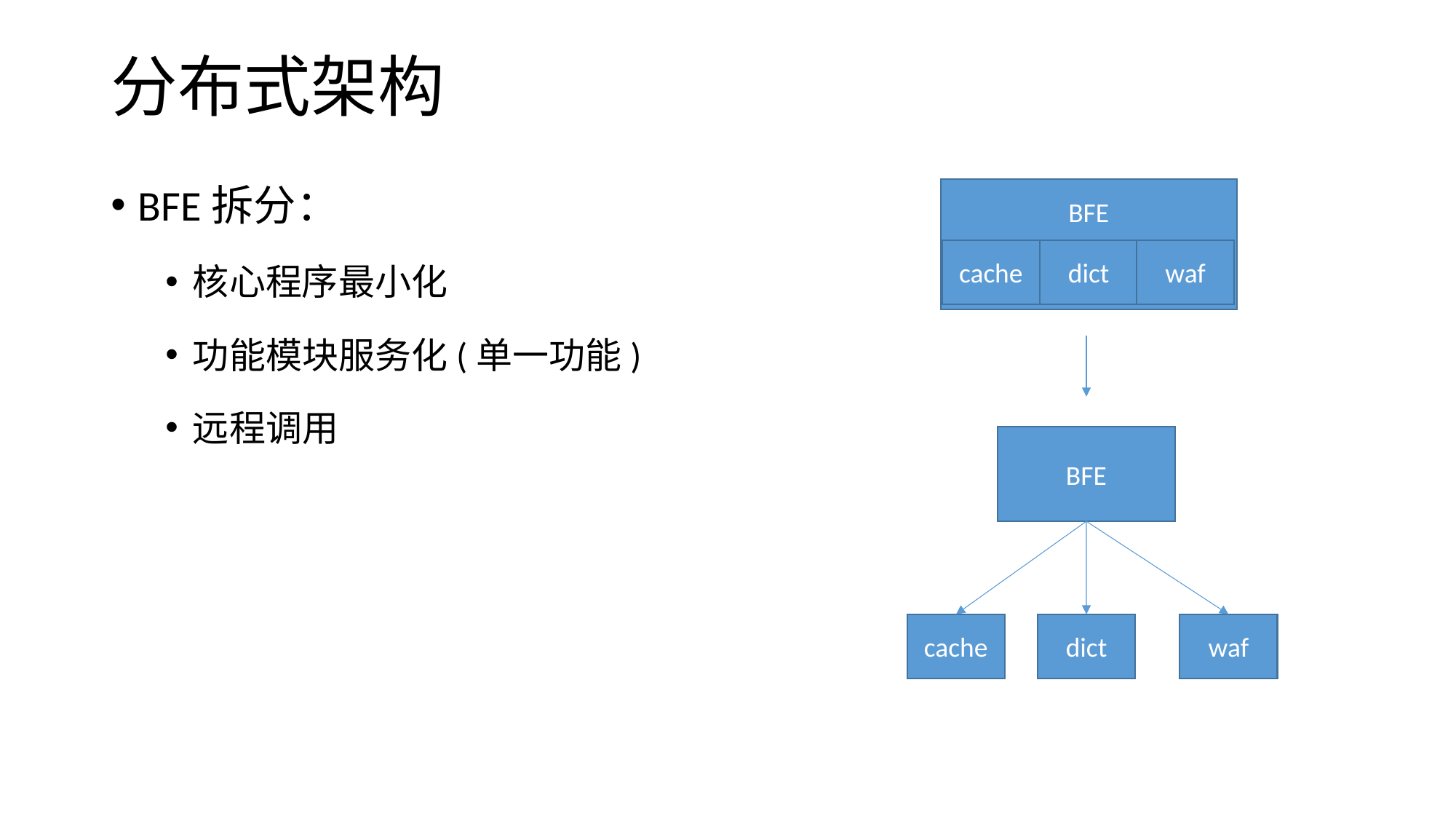

# 分布式架构
BFE拆分：
核心程序最小化
功能模块服务化(单一功能)
远程调用
BFE

cache
waf
dict
BFE
cache
dict
waf